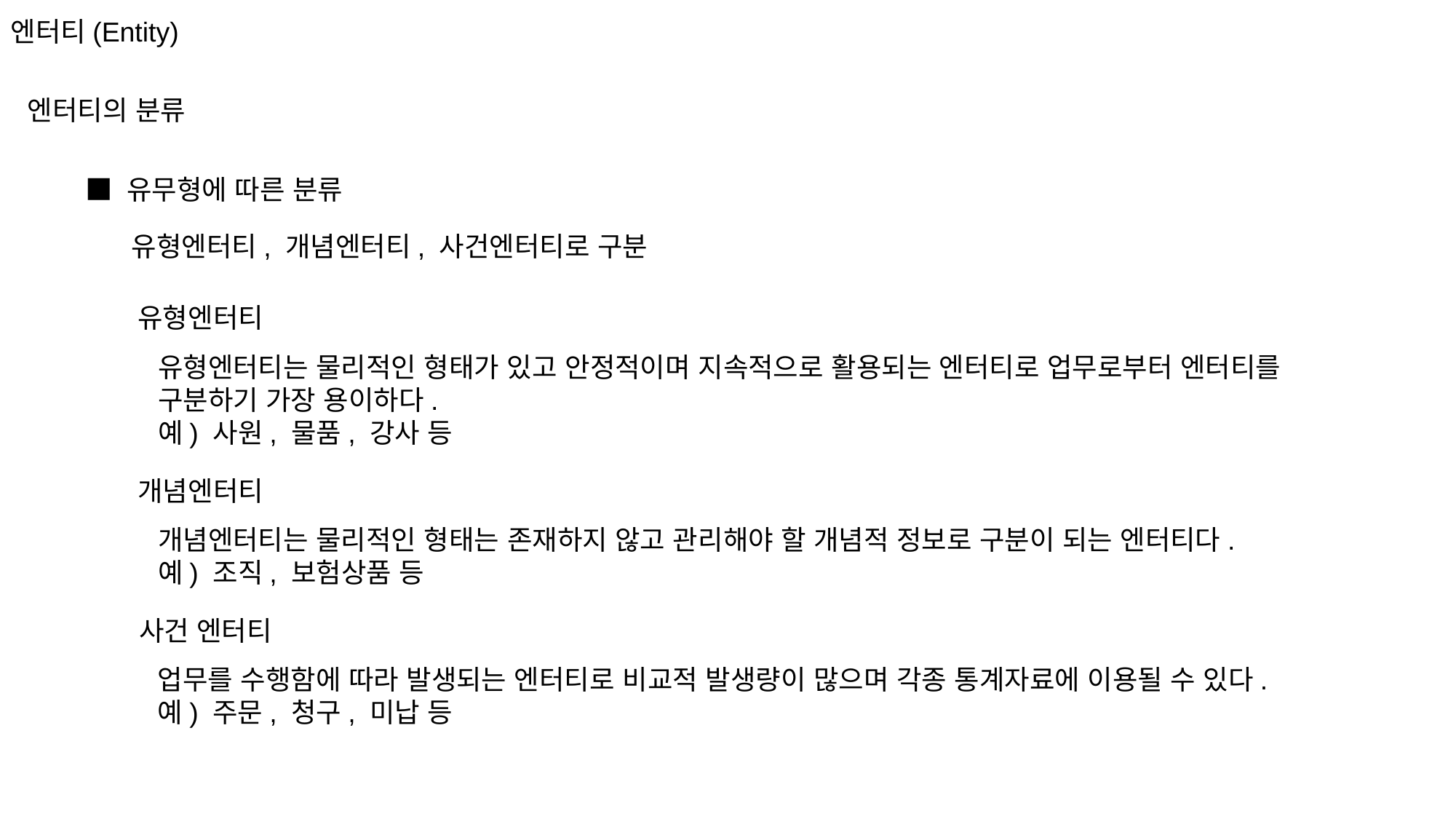

엔터티(Entity)
엔터티의 분류
■ 유무형에 따른 분류
유형엔터티, 개념엔터티, 사건엔터티로 구분
유형엔터티
유형엔터티는 물리적인 형태가 있고 안정적이며 지속적으로 활용되는 엔터티로 업무로부터 엔터티를 구분하기 가장 용이하다.
예) 사원, 물품, 강사 등
개념엔터티
개념엔터티는 물리적인 형태는 존재하지 않고 관리해야 할 개념적 정보로 구분이 되는 엔터티다.
예) 조직, 보험상품 등
사건 엔터티
업무를 수행함에 따라 발생되는 엔터티로 비교적 발생량이 많으며 각종 통계자료에 이용될 수 있다.
예) 주문, 청구, 미납 등